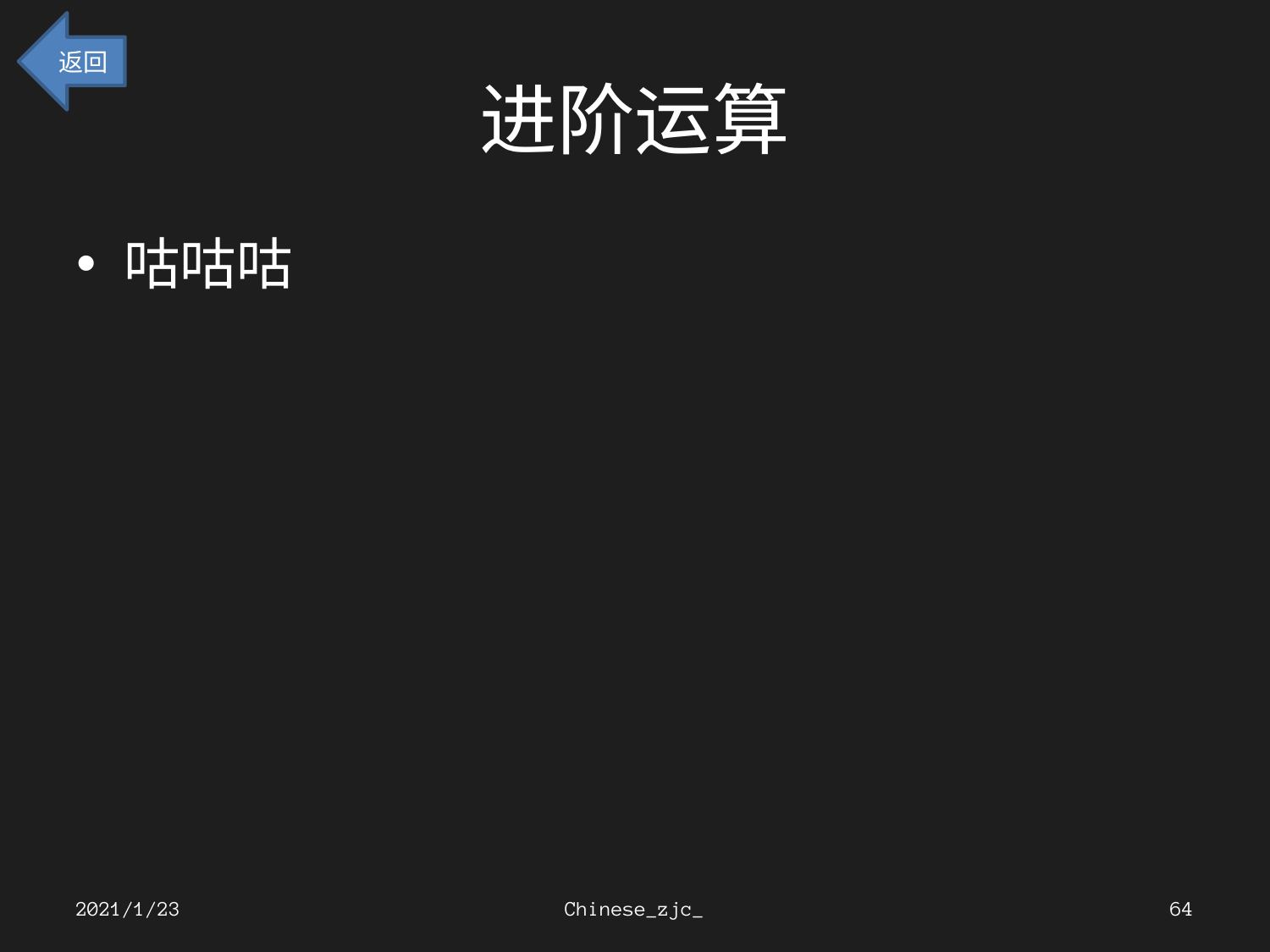

返回
# 进阶运算
咕咕咕
2021/1/23
Chinese_zjc_
64